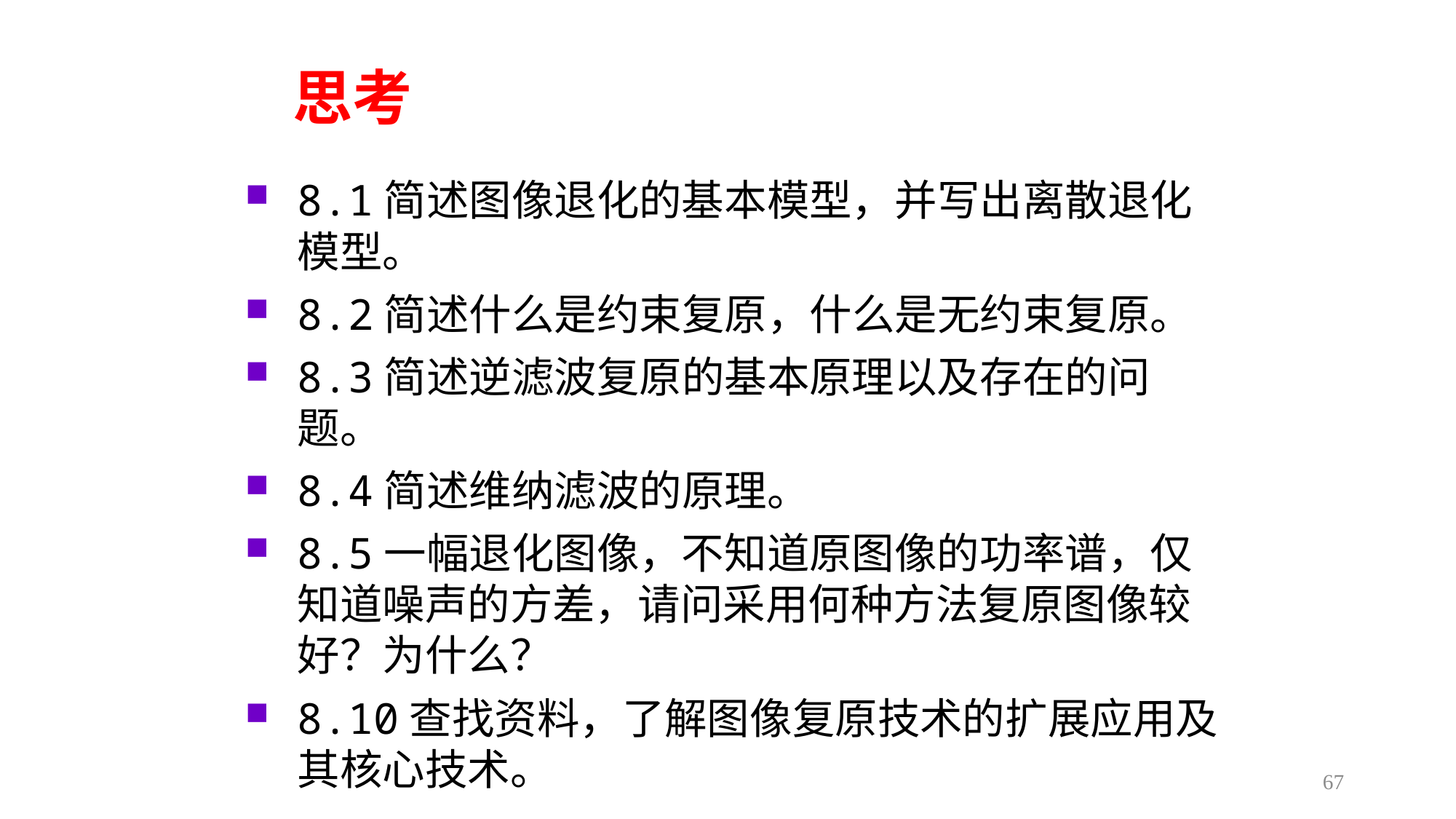

思考
8.1简述图像退化的基本模型，并写出离散退化模型。
8.2简述什么是约束复原，什么是无约束复原。
8.3简述逆滤波复原的基本原理以及存在的问题。
8.4简述维纳滤波的原理。
8.5一幅退化图像，不知道原图像的功率谱，仅知道噪声的方差，请问采用何种方法复原图像较好？为什么？
8.10查找资料，了解图像复原技术的扩展应用及其核心技术。
67